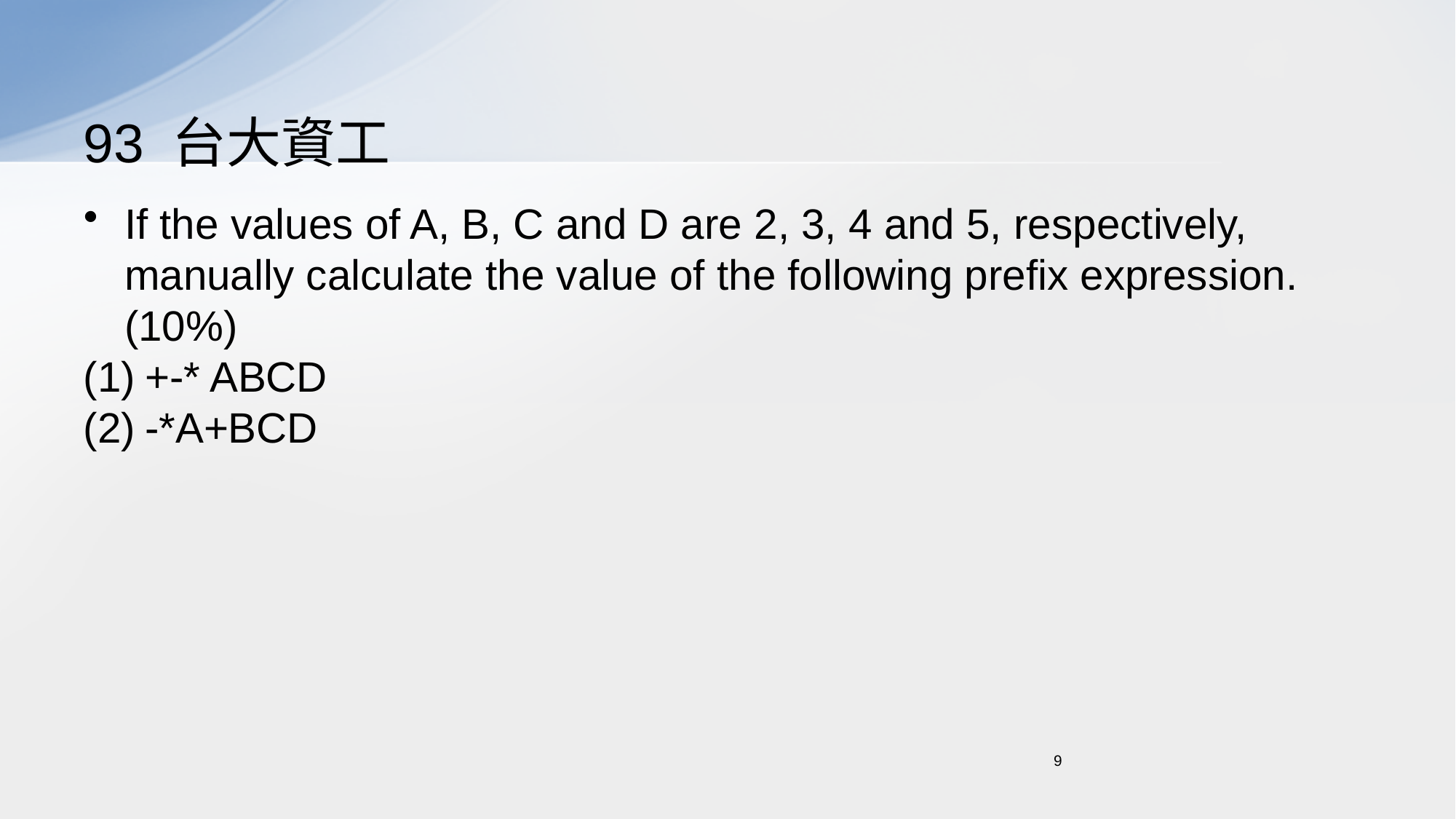

# 93 台大資工
If the values of A, B, C and D are 2, 3, 4 and 5, respectively, manually calculate the value of the following prefix expression. (10%)
+-* ABCD
-*A+BCD
9